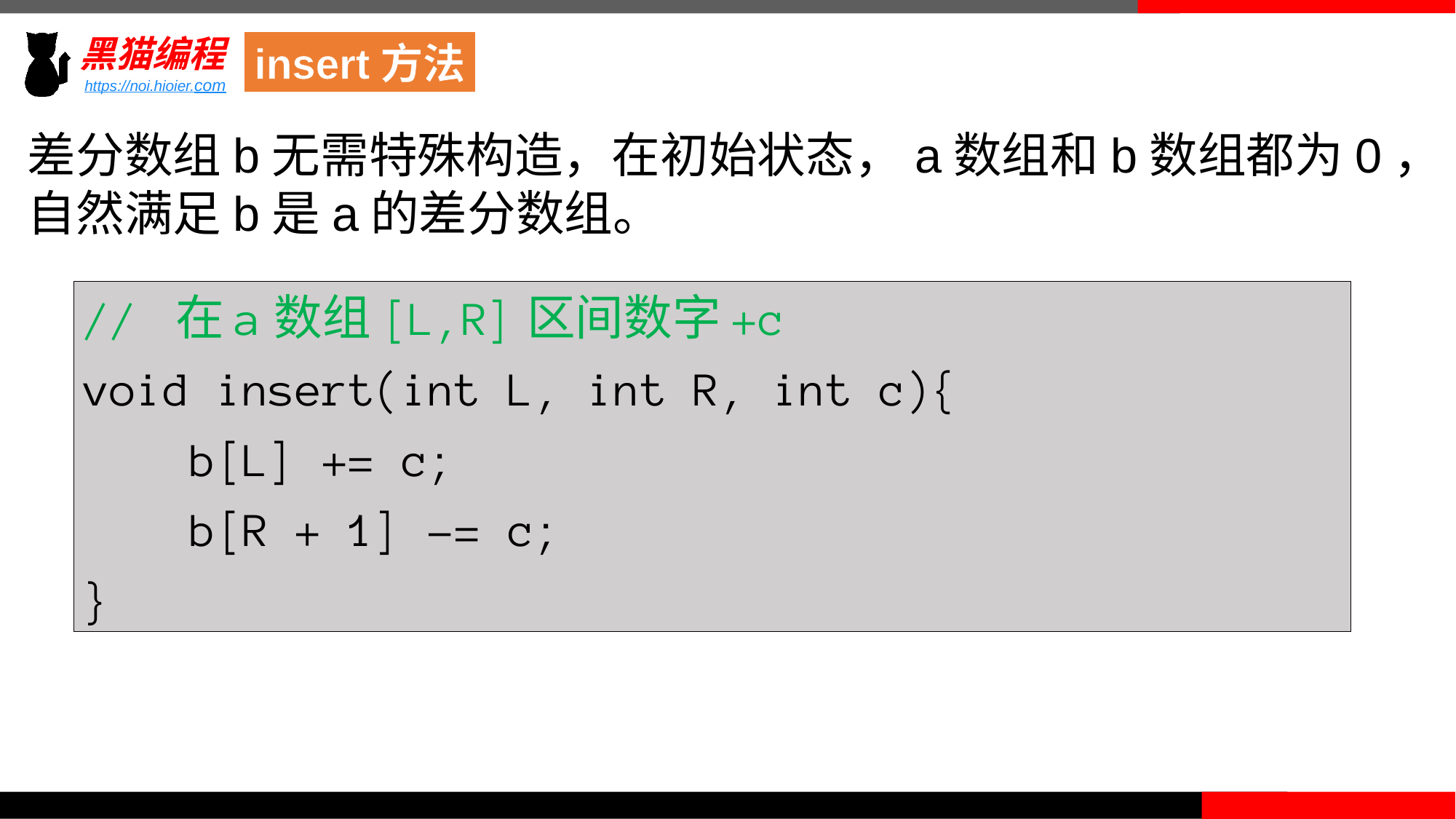

insert方法
差分数组b无需特殊构造，在初始状态，a数组和b数组都为0，
自然满足b是a的差分数组。
// 在a数组[L,R]区间数字+c
void insert(int L, int R, int c){
    b[L] += c;
    b[R + 1] -= c;
}